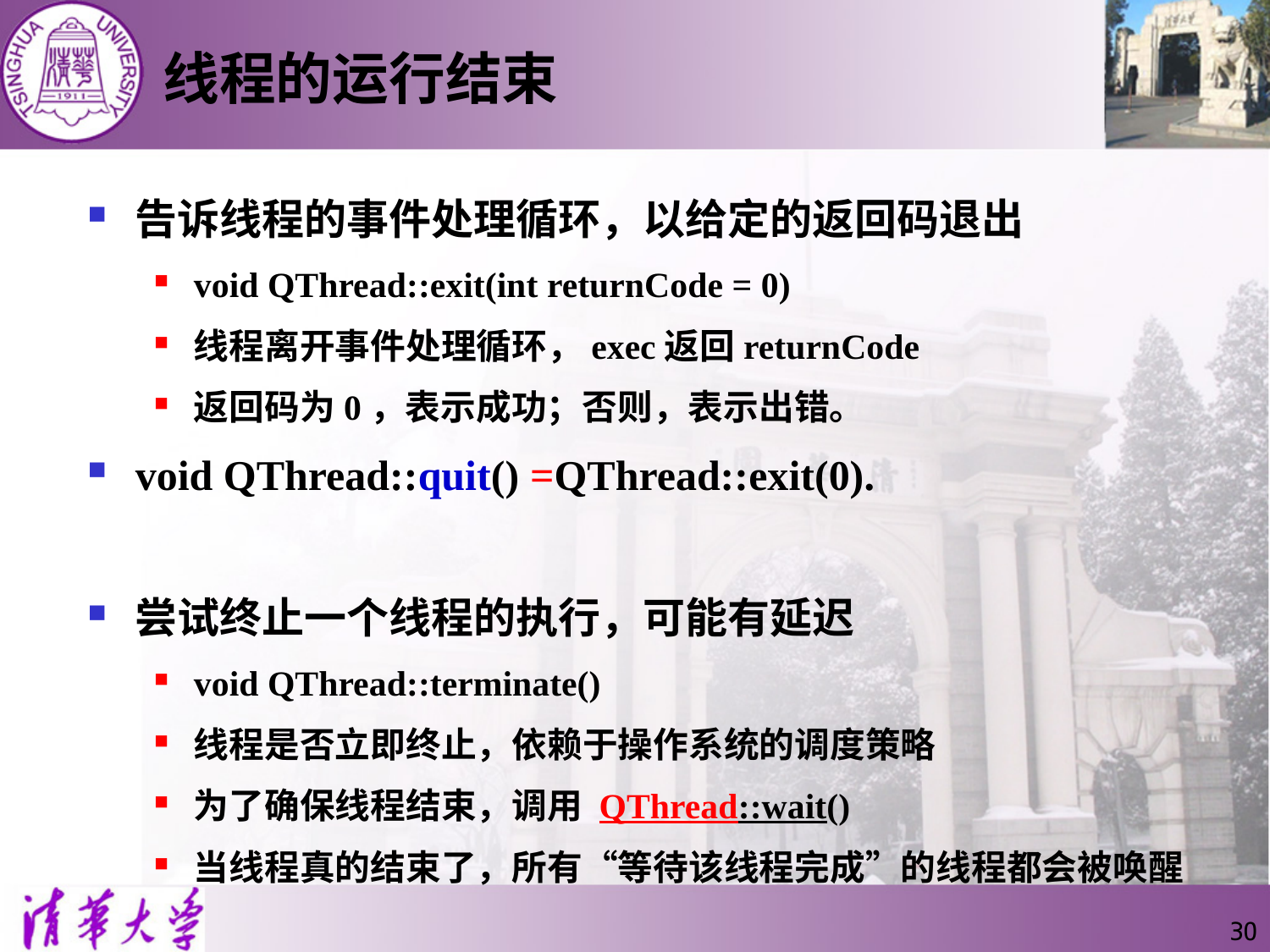

# 线程的运行结束
告诉线程的事件处理循环，以给定的返回码退出
void QThread::exit(int returnCode = 0)
线程离开事件处理循环，exec返回returnCode
返回码为0，表示成功；否则，表示出错。
void QThread::quit() =QThread::exit(0).

尝试终止一个线程的执行，可能有延迟
void QThread::terminate()
线程是否立即终止，依赖于操作系统的调度策略
为了确保线程结束，调用 QThread::wait()
当线程真的结束了，所有“等待该线程完成”的线程都会被唤醒
30